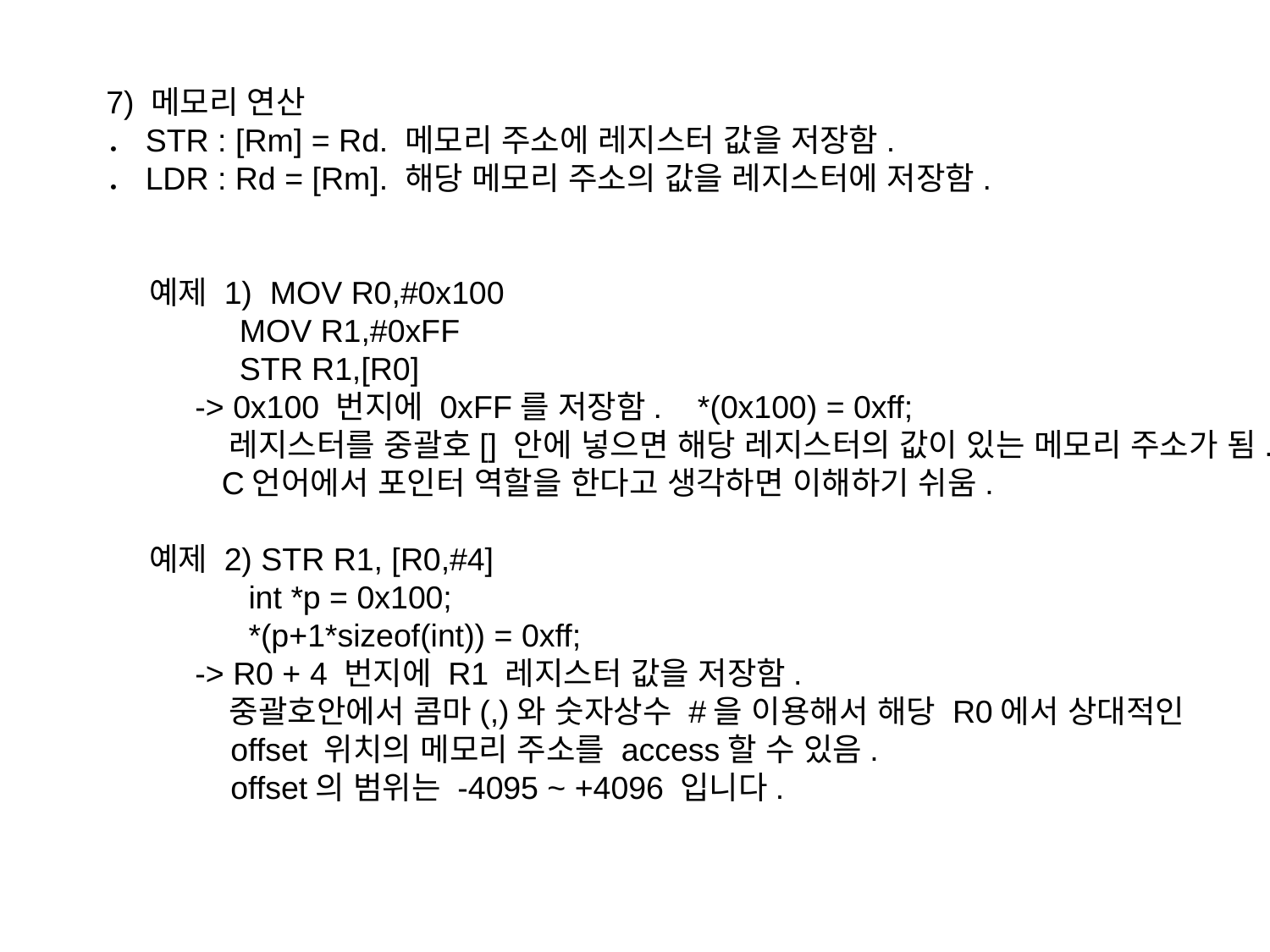

7) 메모리 연산
．STR : [Rm] = Rd. 메모리 주소에 레지스터 값을 저장함.
．LDR : Rd = [Rm]. 해당 메모리 주소의 값을 레지스터에 저장함.

    예제 1)  MOV R0,#0x100
               MOV R1,#0xFF
               STR R1,[R0]
          -> 0x100 번지에 0xFF를 저장함.    *(0x100) = 0xff;
             레지스터를 중괄호[] 안에 넣으면 해당 레지스터의 값이 있는 메모리 주소가 됨.
             C언어에서 포인터 역할을 한다고 생각하면 이해하기 쉬움.

    예제 2) STR R1, [R0,#4]
                int *p = 0x100;
                *(p+1*sizeof(int)) = 0xff;
          -> R0 + 4 번지에 R1 레지스터 값을 저장함.
             중괄호안에서 콤마(,)와 숫자상수 #을 이용해서 해당 R0에서 상대적인
              offset 위치의 메모리 주소를 access할 수 있음.
              offset의 범위는 -4095 ~ +4096 입니다.